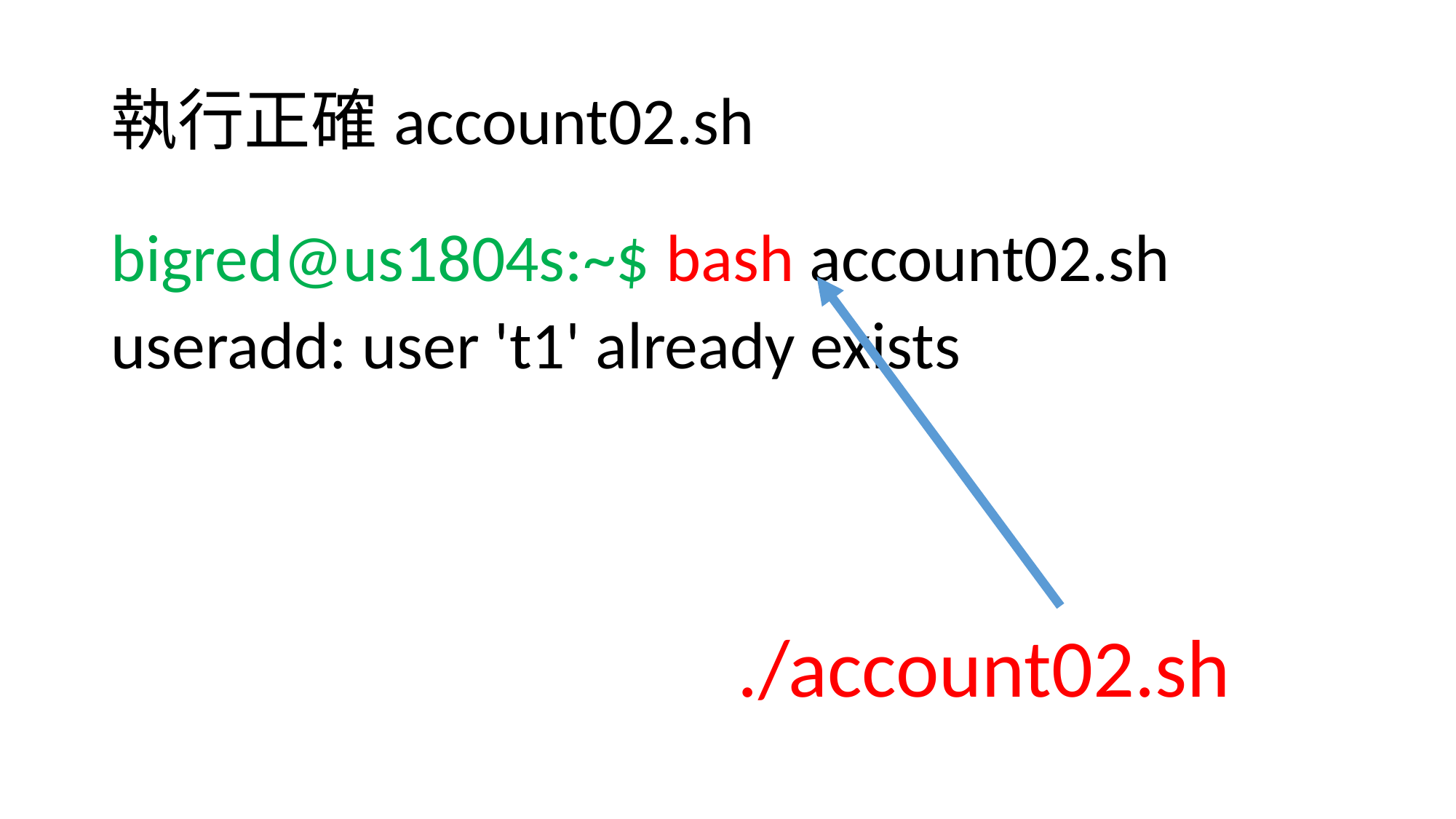

# 執行正確account02.sh
bigred@us1804s:~$ bash account02.sh
useradd: user 't1' already exists
./account02.sh